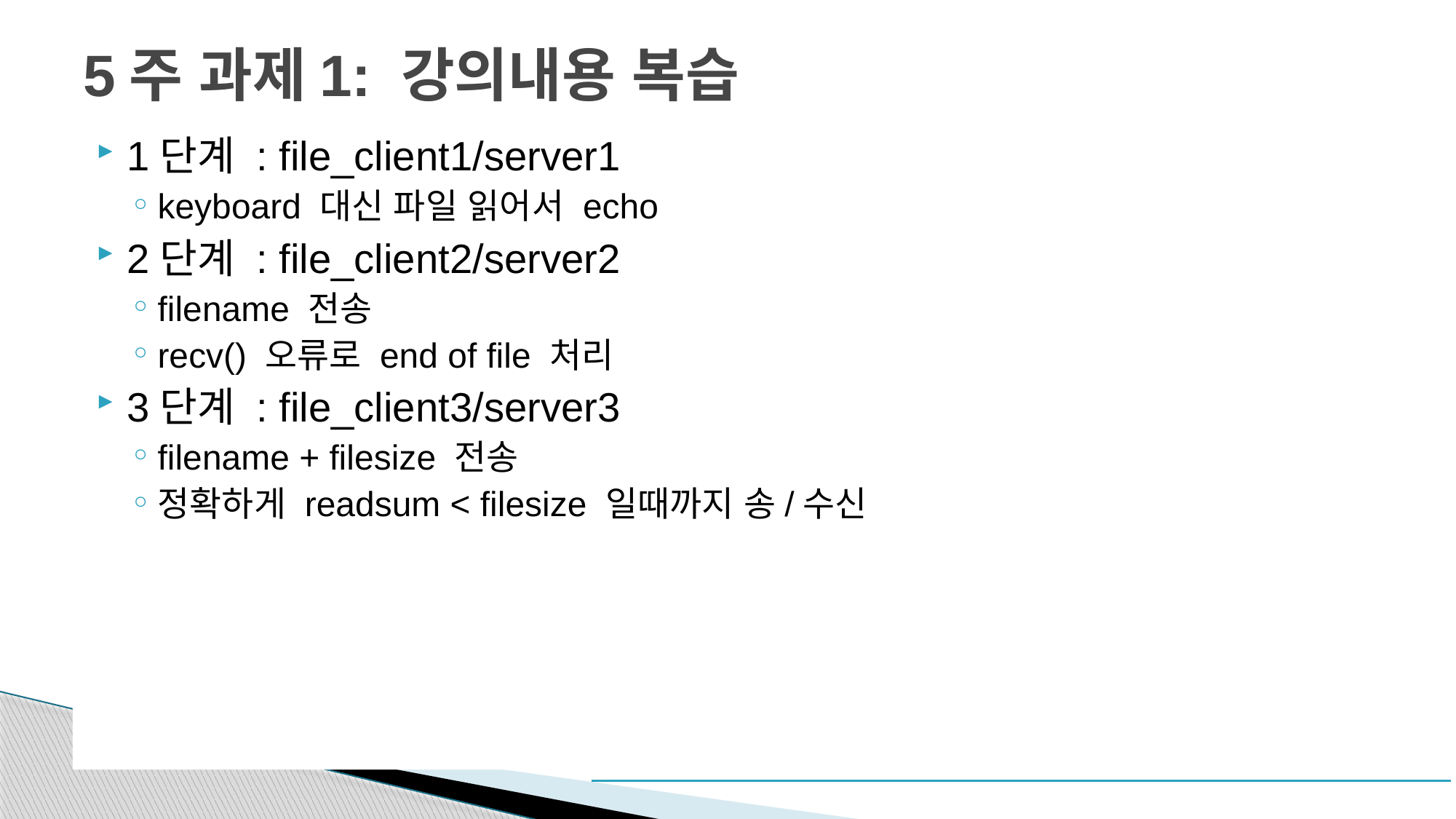

# 5주 과제1: 강의내용 복습
1단계 : file_client1/server1
keyboard 대신 파일 읽어서 echo
2단계 : file_client2/server2
filename 전송
recv() 오류로 end of file 처리
3단계 : file_client3/server3
filename + filesize 전송
정확하게 readsum < filesize 일때까지 송/수신